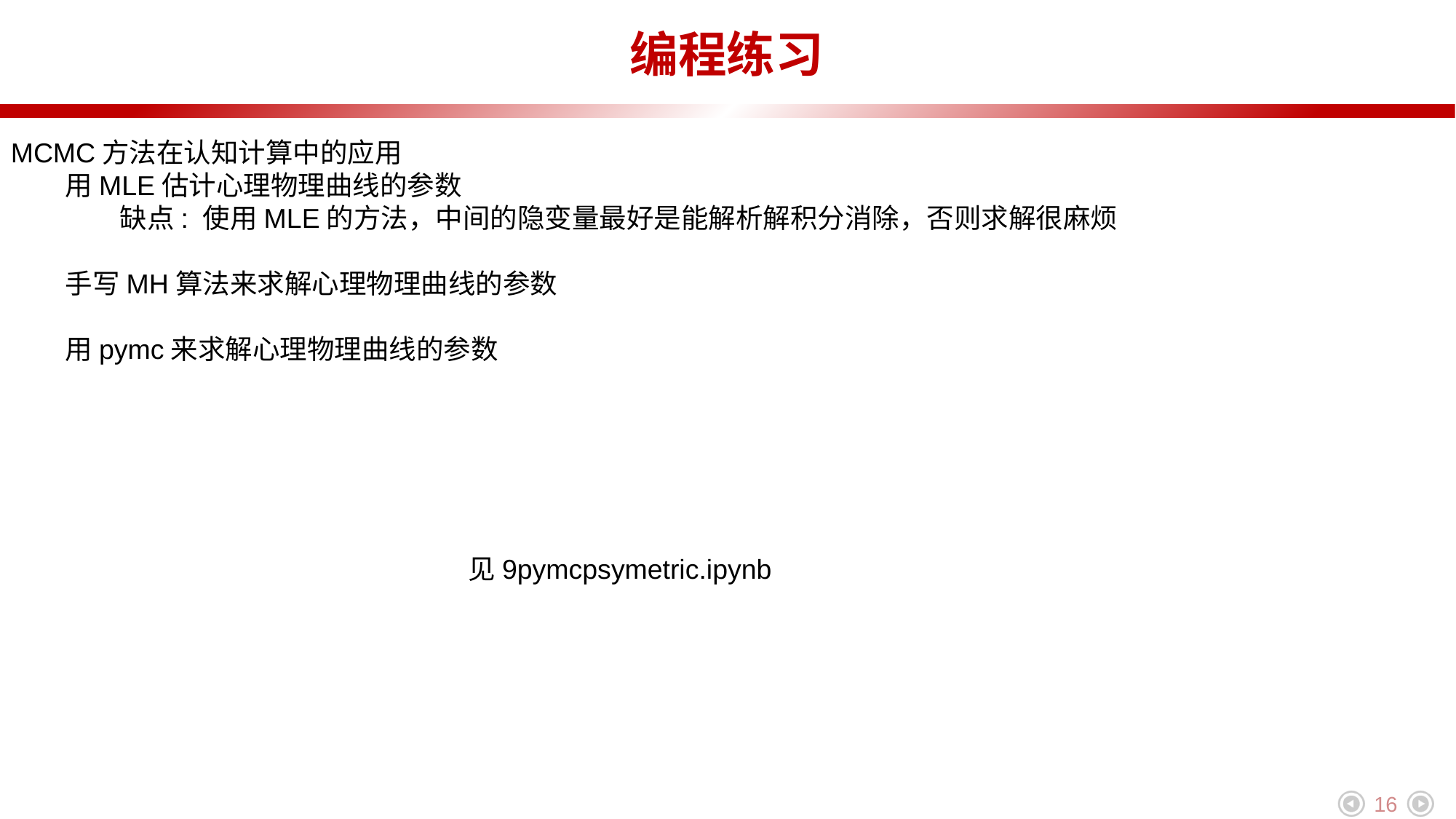

# 编程练习
MCMC方法在认知计算中的应用
用MLE估计心理物理曲线的参数
缺点: 使用MLE的方法，中间的隐变量最好是能解析解积分消除，否则求解很麻烦

手写MH算法来求解心理物理曲线的参数

用pymc来求解心理物理曲线的参数

见9pymcpsymetric.ipynb
16